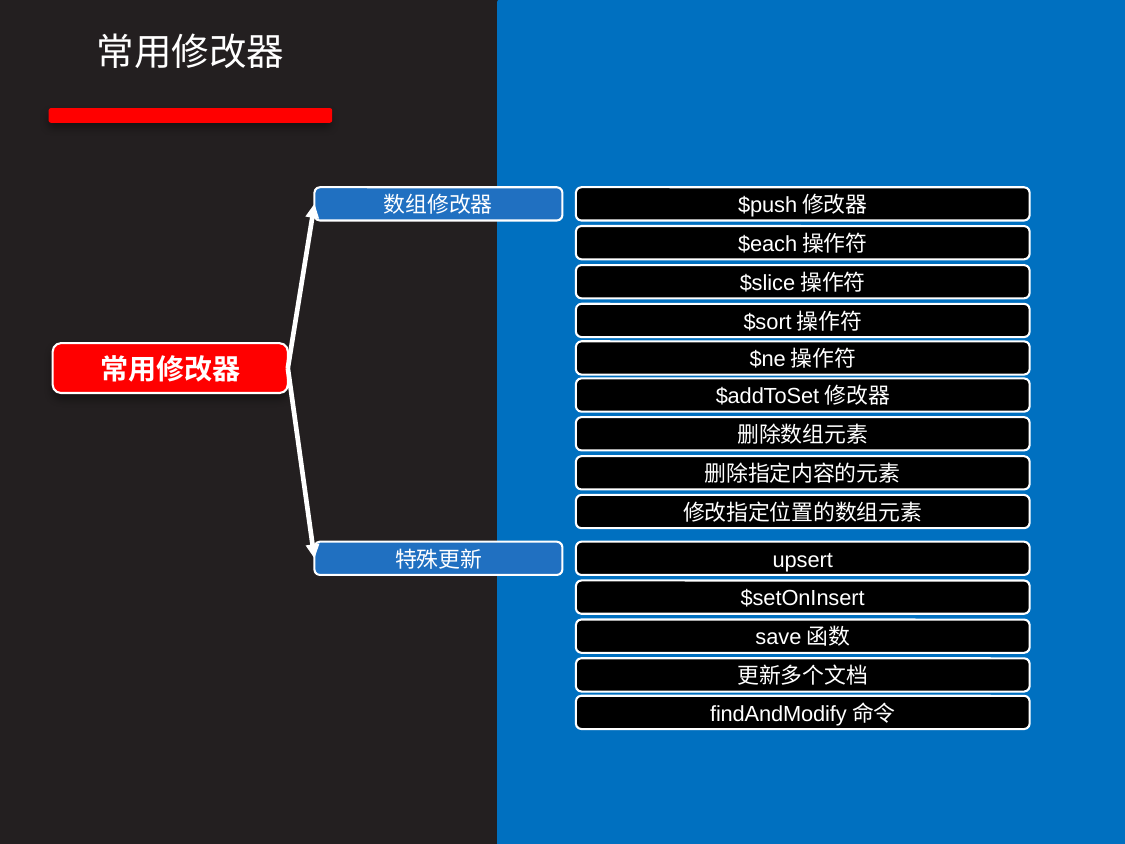

常用修改器
数组修改器
$push修改器
$each操作符
$slice操作符
$sort操作符
$ne操作符
常用修改器
$addToSet修改器
删除数组元素
删除指定内容的元素
修改指定位置的数组元素
特殊更新
upsert
$setOnInsert
save函数
更新多个文档
findAndModify命令